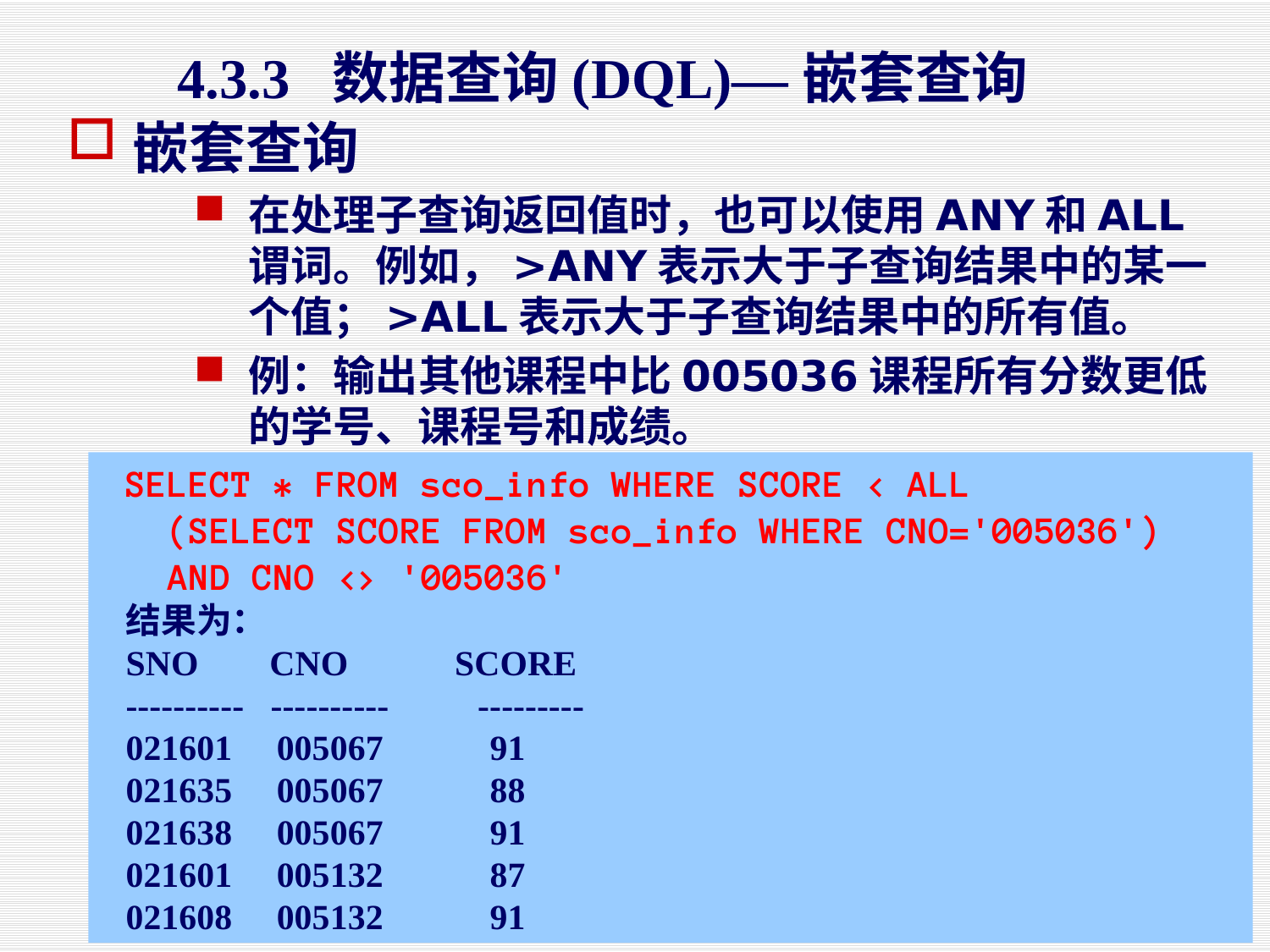

4.3.3  数据查询(DQL)—嵌套查询
嵌套查询
在处理子查询返回值时，也可以使用ANY和ALL谓词。例如，>ANY表示大于子查询结果中的某一个值；>ALL表示大于子查询结果中的所有值。
例：输出其他课程中比005036课程所有分数更低的学号、课程号和成绩。
SELECT * FROM sco_info WHERE SCORE < ALL
  (SELECT SCORE FROM sco_info WHERE CNO='005036')
  AND CNO <> '005036'
结果为：
SNO        CNO            SCORE
----------   ----------          ---------
021601     005067            91
021635     005067            88
021638     005067            91
021601     005132            87
021608     005132            91